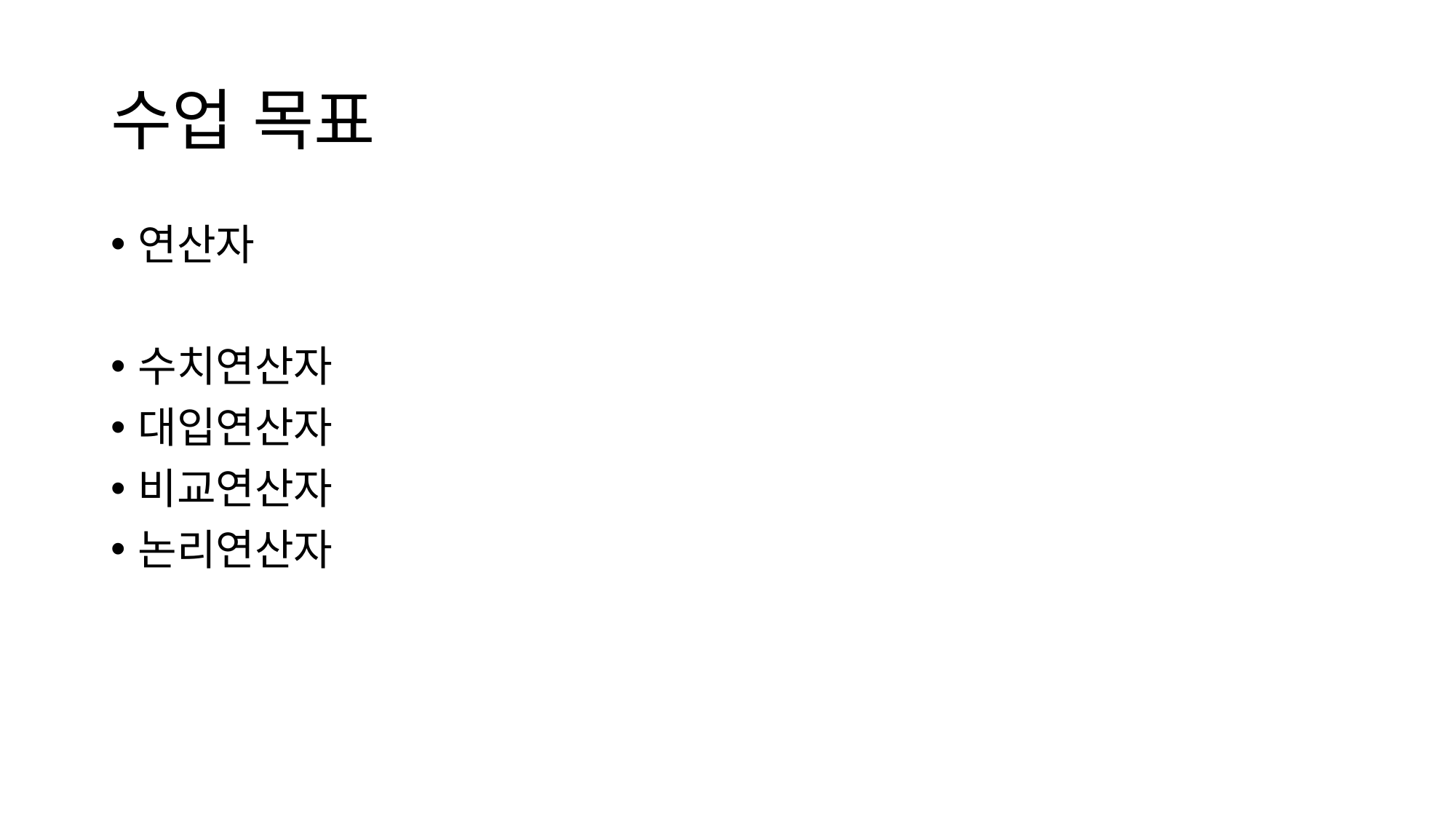

# 수업 목표
연산자

수치연산자
대입연산자
비교연산자
논리연산자